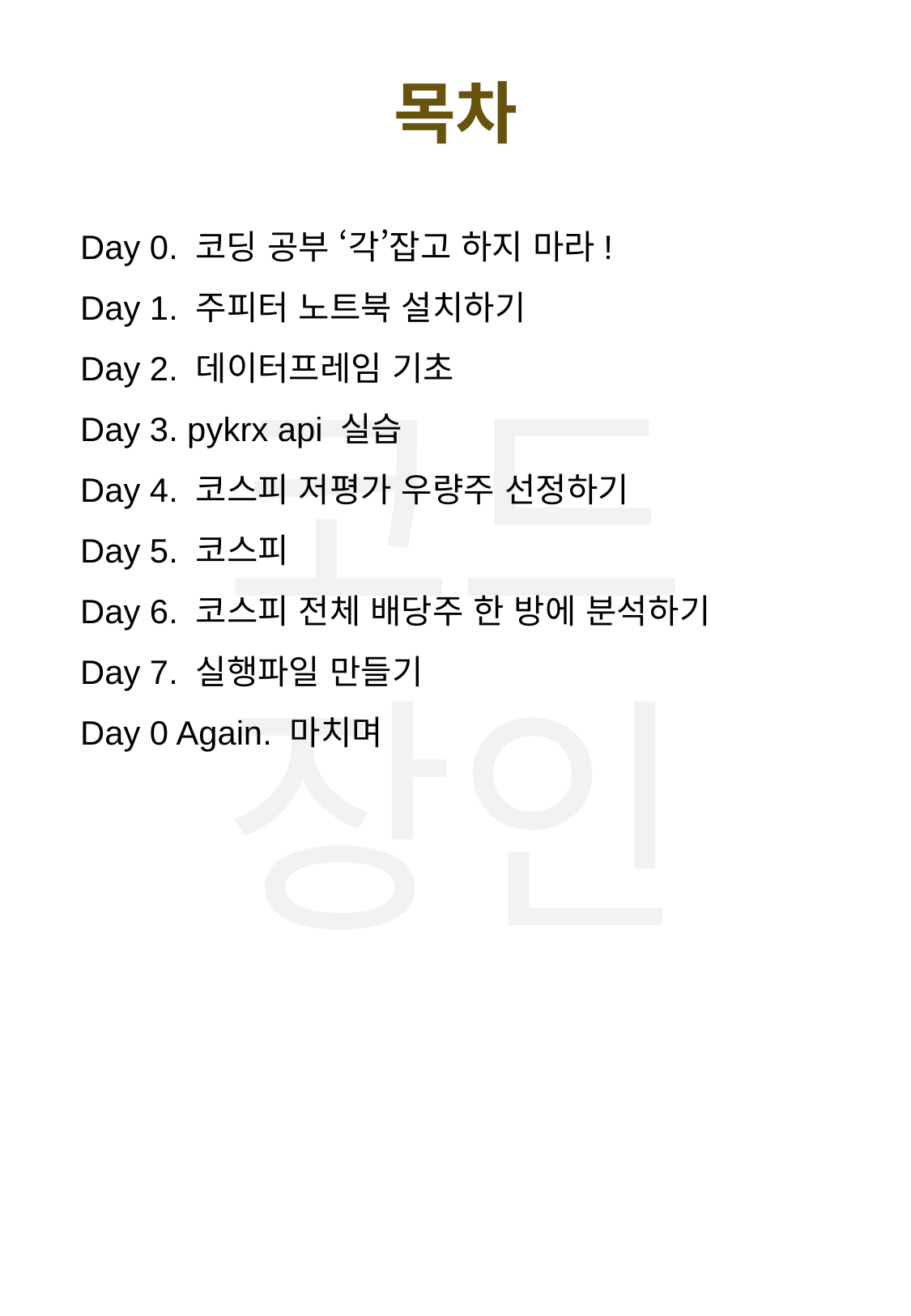

목차
Day 0. 코딩 공부 ‘각’잡고 하지 마라!
Day 1. 주피터 노트북 설치하기
Day 2. 데이터프레임 기초
Day 3. pykrx api 실습
Day 4. 코스피 저평가 우량주 선정하기
Day 5. 코스피
Day 6. 코스피 전체 배당주 한 방에 분석하기
Day 7. 실행파일 만들기
Day 0 Again. 마치며